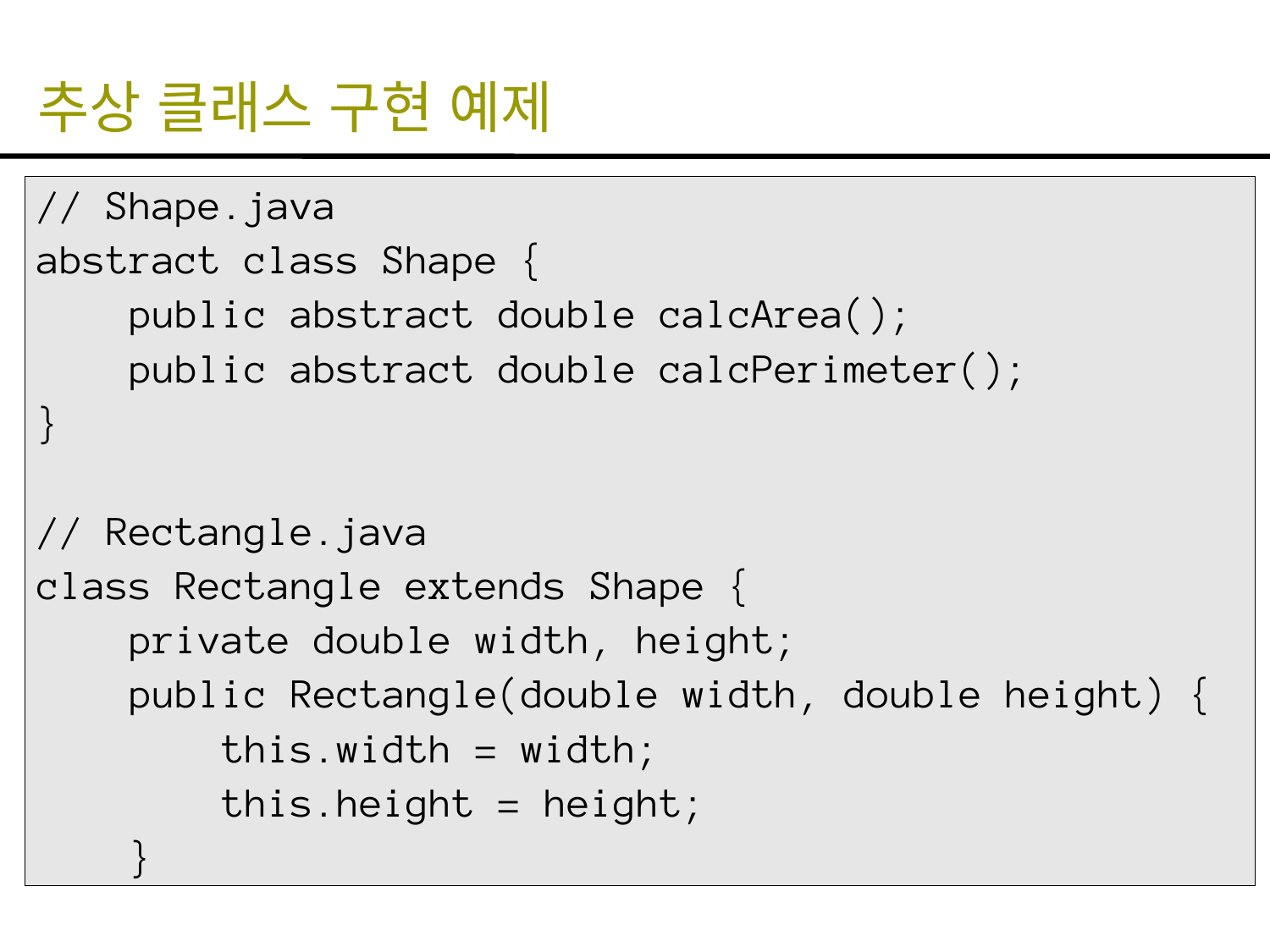

# 추상 클래스 구현 예제

// Shape.java
abstract class Shape {
    public abstract double calcArea();
    public abstract double calcPerimeter();
}

// Rectangle.java
class Rectangle extends Shape {
    private double width, height;
    public Rectangle(double width, double height) {
        this.width = width;
        this.height = height;
    }